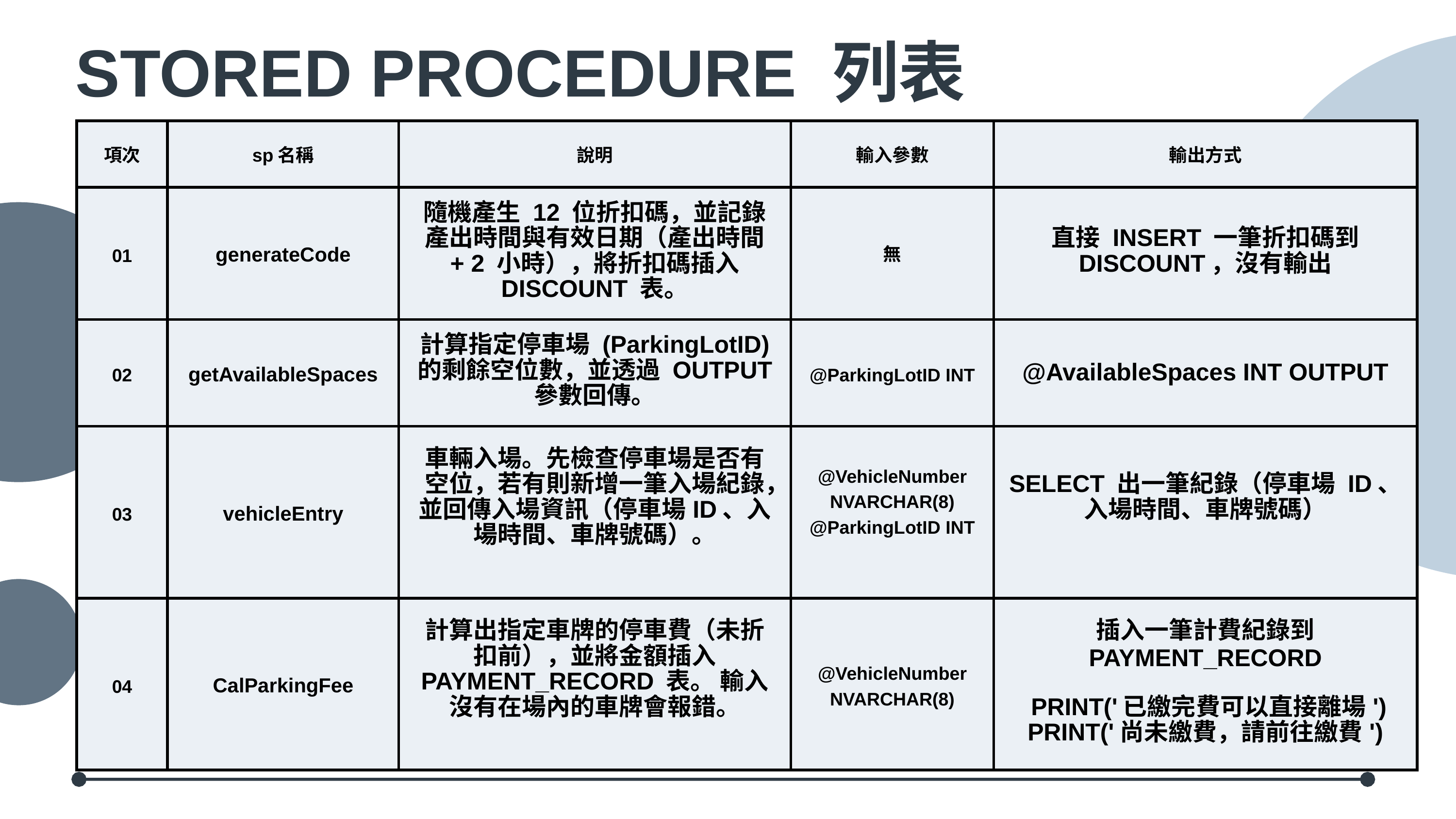

STORED PROCEDURE 列表

| 項次 | sp名稱 | 說明 | 輸入參數 | 輸出方式 |
| --- | --- | --- | --- | --- |
| 01 | generateCode | 隨機產生 12 位折扣碼，並記錄產出時間與有效日期（產出時間 + 2 小時），將折扣碼插入 DISCOUNT 表。 | 無 | 直接 INSERT 一筆折扣碼到 DISCOUNT，沒有輸出 |
| 02 | getAvailableSpaces | 計算指定停車場 (ParkingLotID) 的剩餘空位數，並透過 OUTPUT 參數回傳。 | @ParkingLotID INT | @AvailableSpaces INT OUTPUT |
| 03 | vehicleEntry | 車輛入場。先檢查停車場是否有空位，若有則新增一筆入場紀錄，並回傳入場資訊（停車場ID、入場時間、車牌號碼）。 | @VehicleNumber NVARCHAR(8) @ParkingLotID INT | SELECT 出一筆紀錄（停車場 ID、入場時間、車牌號碼） |
| 04 | CalParkingFee | 計算出指定車牌的停車費（未折扣前），並將金額插入 PAYMENT\_RECORD 表。 輸入沒有在場內的車牌會報錯。 | @VehicleNumber NVARCHAR(8) | 插入一筆計費紀錄到 PAYMENT\_RECORD PRINT('已繳完費可以直接離場') PRINT('尚未繳費，請前往繳費') |